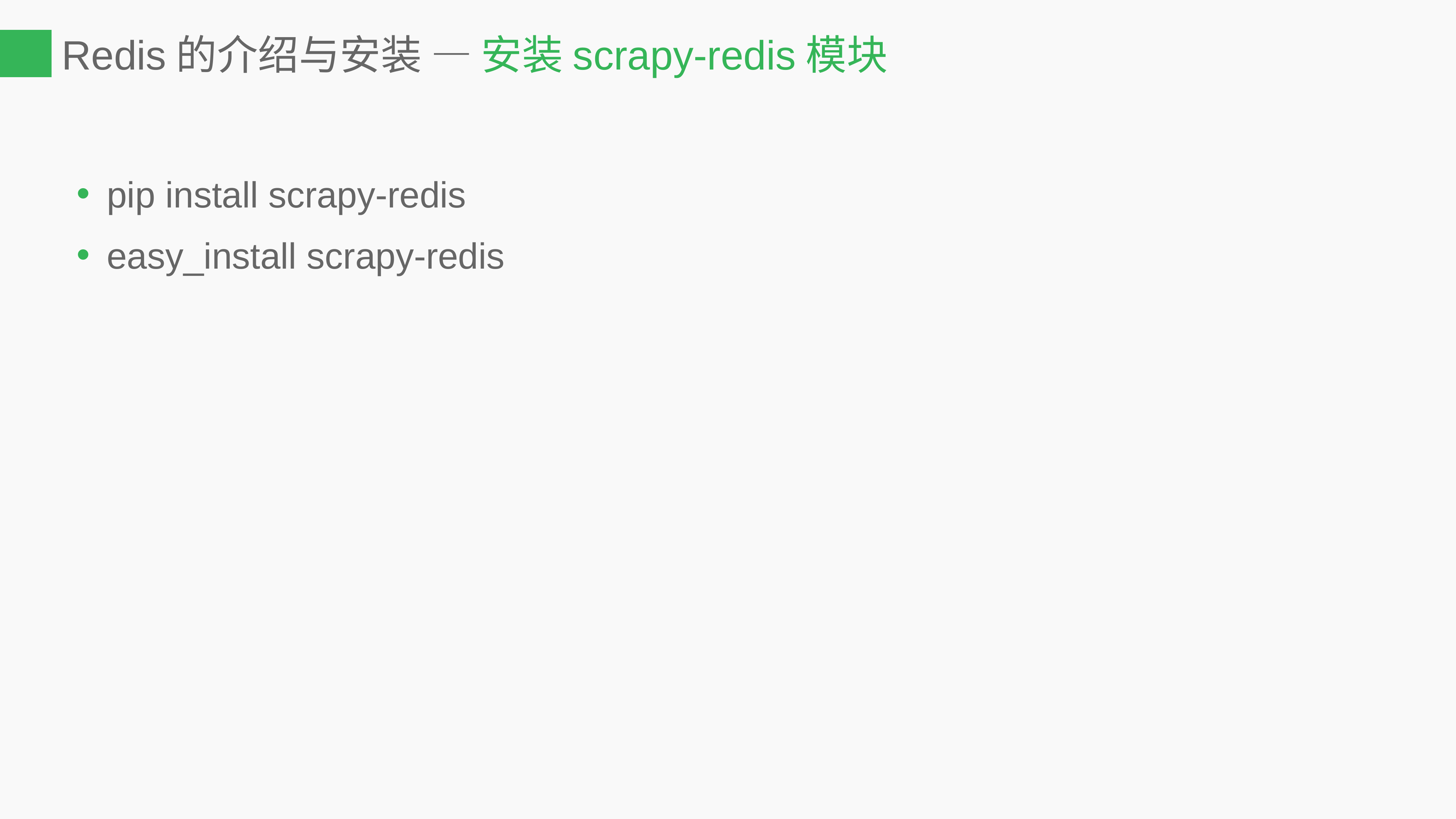

# Redis的介绍与安装 — 安装scrapy-redis模块
pip install scrapy-redis
easy_install scrapy-redis